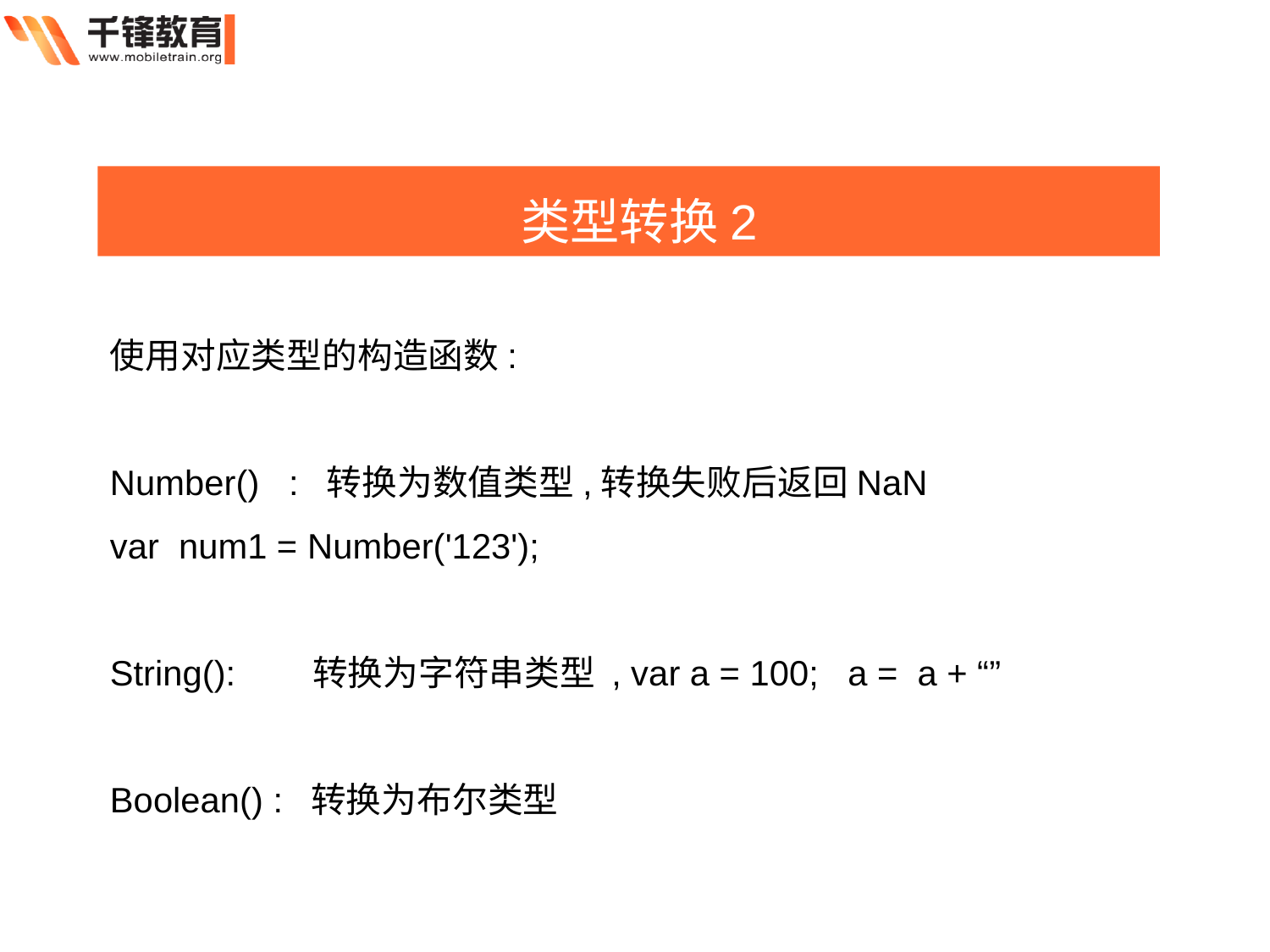

类型转换2
使用对应类型的构造函数:

Number()   :  转换为数值类型,转换失败后返回NaN
var  num1 = Number('123');

String():       转换为字符串类型 , var a = 100;   a =  a + “”

Boolean() :  转换为布尔类型